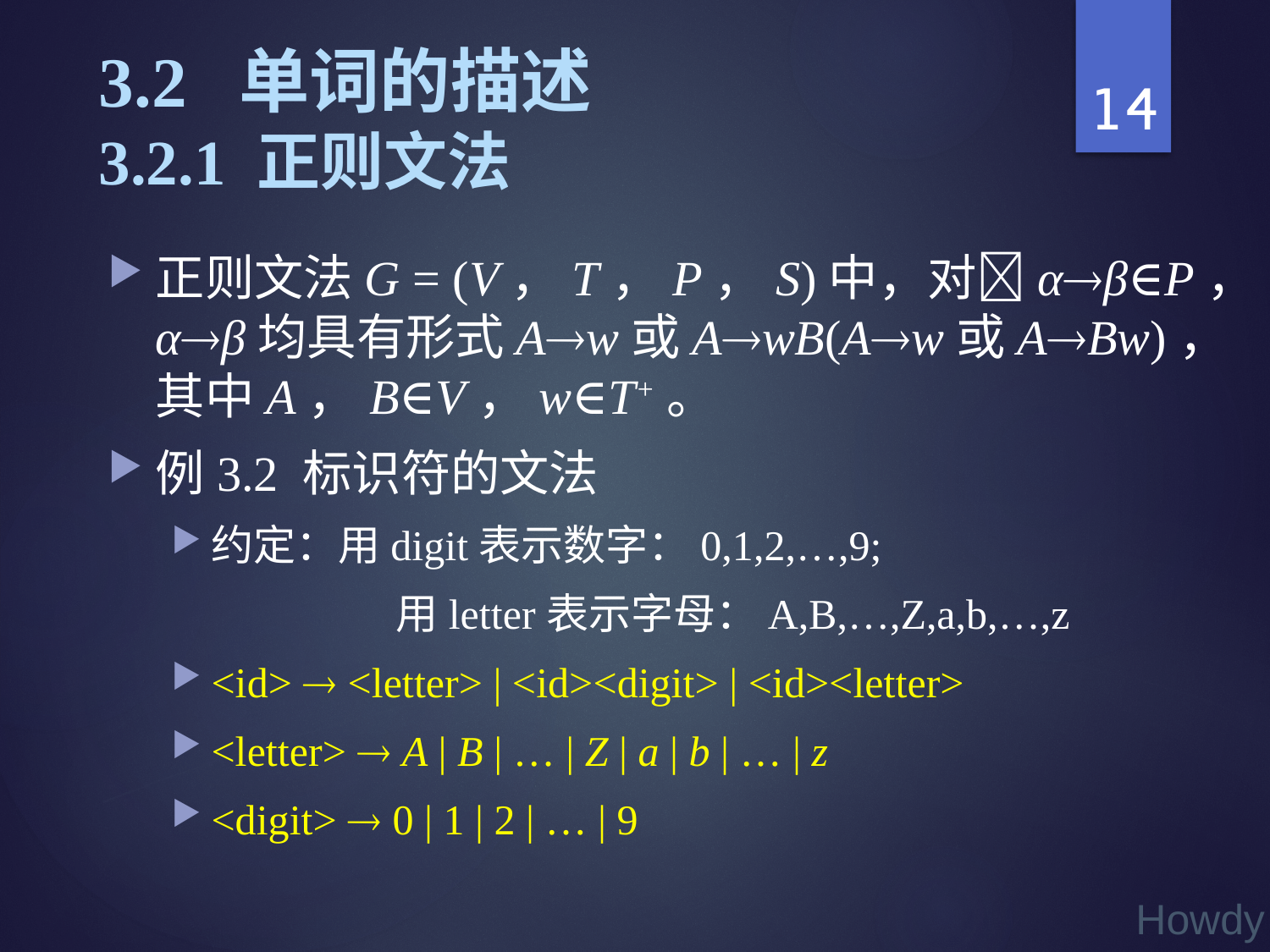

3.2  单词的描述
3.2.1 正则文法
14
正则文法G = (V，T，P，S)中，对∀α→β∈P，α→β均具有形式A→w或A→wB(A→w或A→Bw)，其中A，B∈V，w∈T+。
例3.2 标识符的文法
约定：用digit表示数字：0,1,2,…,9;
		     用letter表示字母：A,B,…,Z,a,b,…,z
<id> → <letter> | <id><digit> | <id><letter>
<letter> → A | B | … | Z | a | b | … | z
<digit> → 0 | 1 | 2 | … | 9